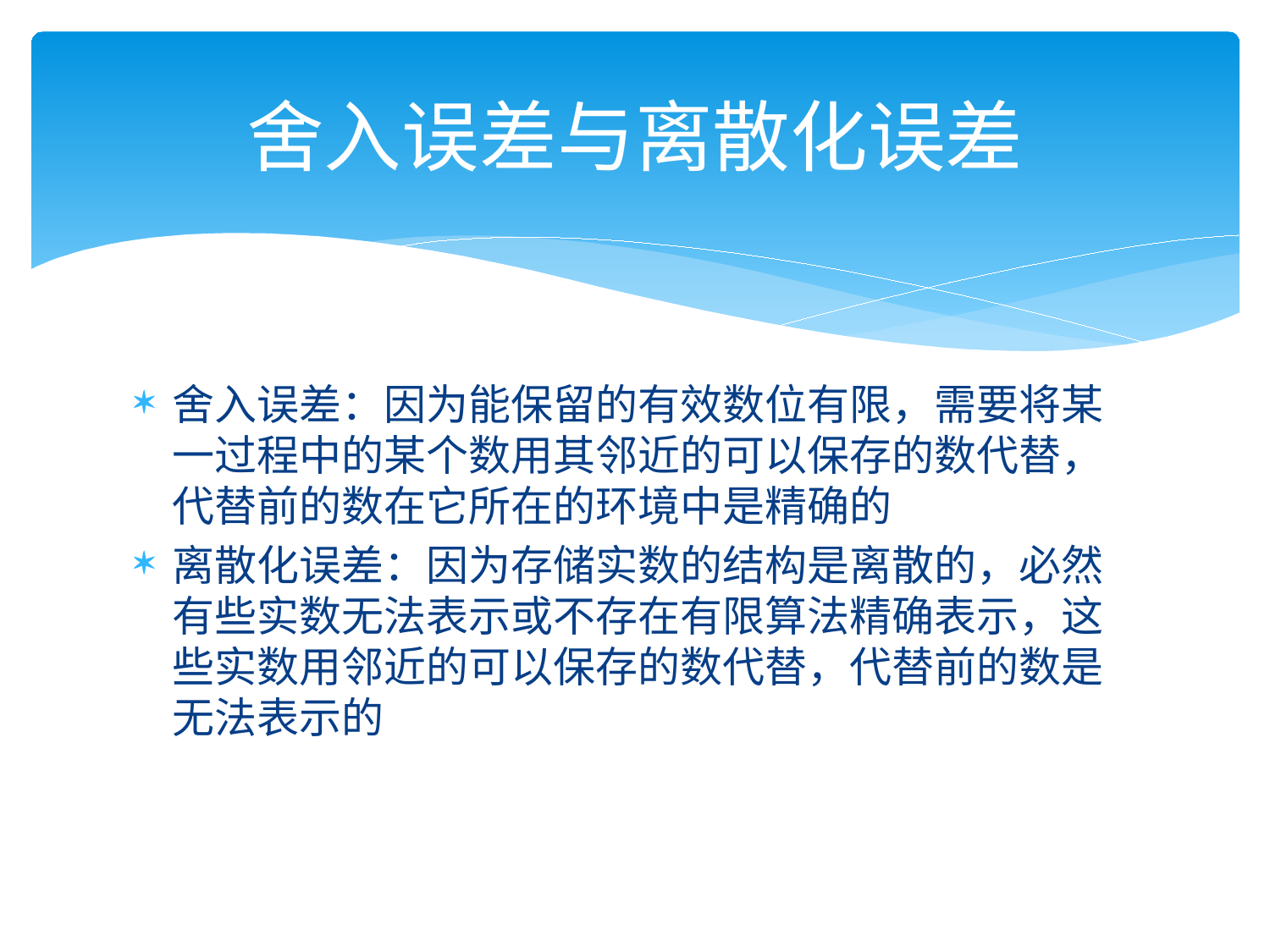

# 舍入误差与离散化误差
舍入误差：因为能保留的有效数位有限，需要将某一过程中的某个数用其邻近的可以保存的数代替，代替前的数在它所在的环境中是精确的
离散化误差：因为存储实数的结构是离散的，必然有些实数无法表示或不存在有限算法精确表示，这些实数用邻近的可以保存的数代替，代替前的数是无法表示的